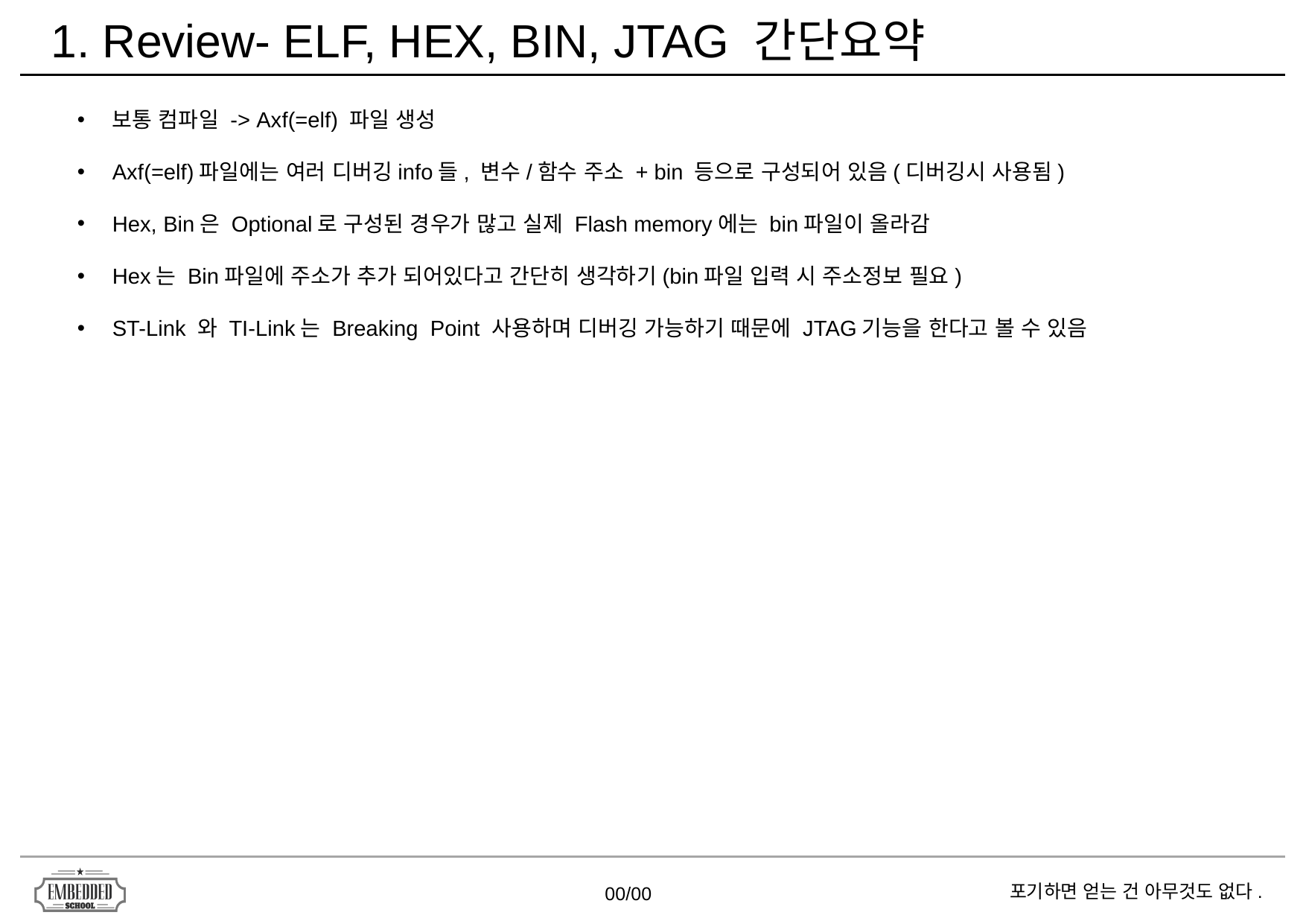

1. Review- ELF, HEX, BIN, JTAG 간단요약
보통 컴파일 -> Axf(=elf) 파일 생성

Axf(=elf)파일에는 여러 디버깅info들, 변수/함수 주소 + bin 등으로 구성되어 있음(디버깅시 사용됨)

Hex, Bin은 Optional로 구성된 경우가 많고 실제 Flash memory에는 bin파일이 올라감

Hex는 Bin파일에 주소가 추가 되어있다고 간단히 생각하기(bin파일 입력 시 주소정보 필요)

ST-Link 와 TI-Link는 Breaking  Point 사용하며 디버깅 가능하기 때문에 JTAG기능을 한다고 볼 수 있음

00/00